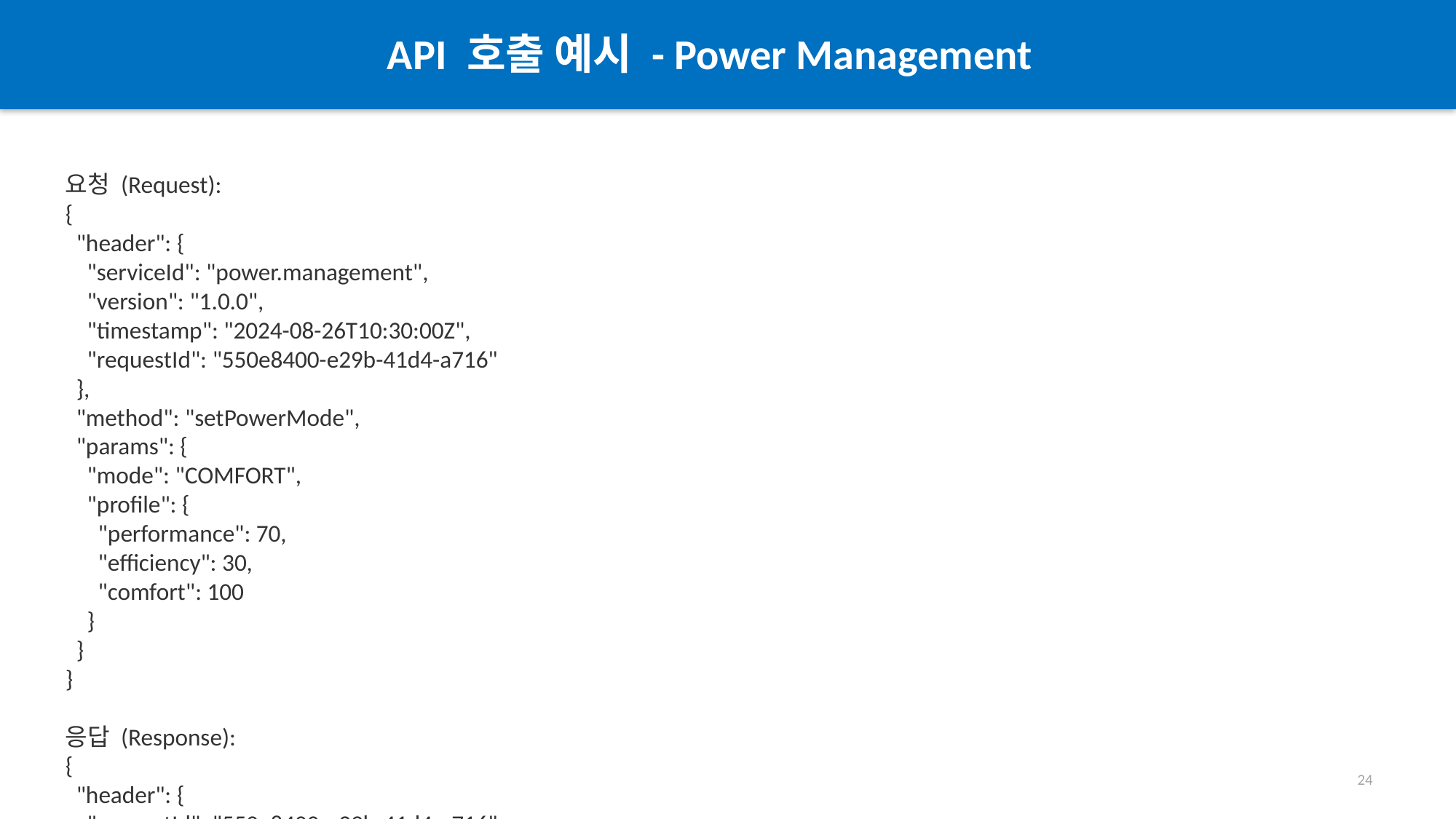

API 호출 예시 - Power Management
#
요청 (Request):
{
  "header": {
    "serviceId": "power.management",
    "version": "1.0.0",
    "timestamp": "2024-08-26T10:30:00Z",
    "requestId": "550e8400-e29b-41d4-a716"
  },
  "method": "setPowerMode",
  "params": {
    "mode": "COMFORT",
    "profile": {
      "performance": 70,
      "efficiency": 30,
      "comfort": 100
    }
  }
}
응답 (Response):
{
  "header": {
    "requestId": "550e8400-e29b-41d4-a716",
    "timestamp": "2024-08-26T10:30:01Z"
  },
  "status": "SUCCESS",
  "data": {
    "currentMode": "COMFORT",
    "batteryLevel": 78,
    "estimatedRange": 420,
    "powerConsumption": 15.2
  }
}
24